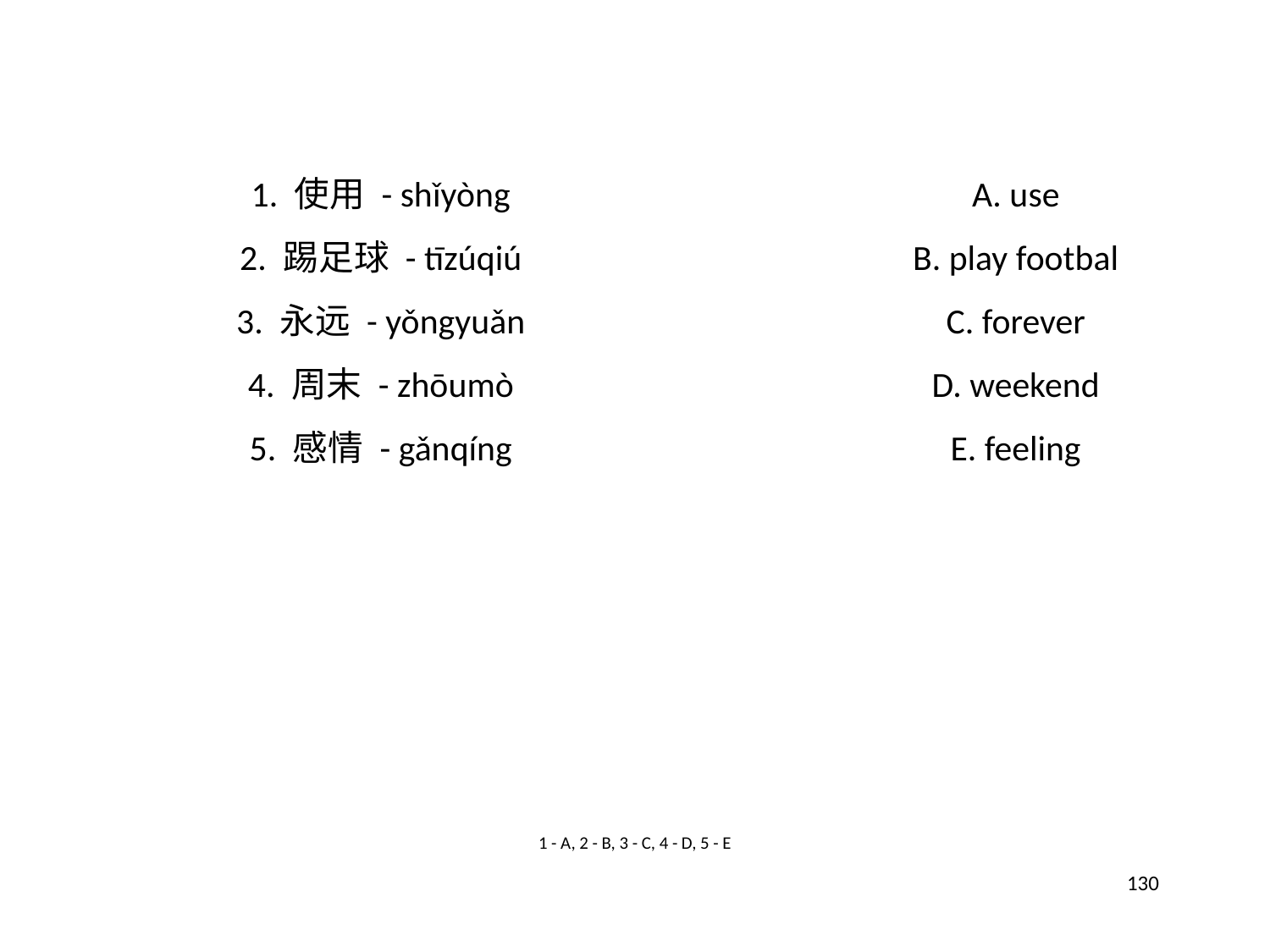

1. 使用 - shǐyòng

A. use

2. 踢足球 - tīzúqiú

B. play footbal

3. 永远 - yǒngyuǎn

C. forever

4. 周末 - zhōumò

D. weekend

5. 感情 - gǎnqíng

E. feeling
1 - A, 2 - B, 3 - C, 4 - D, 5 - E

130